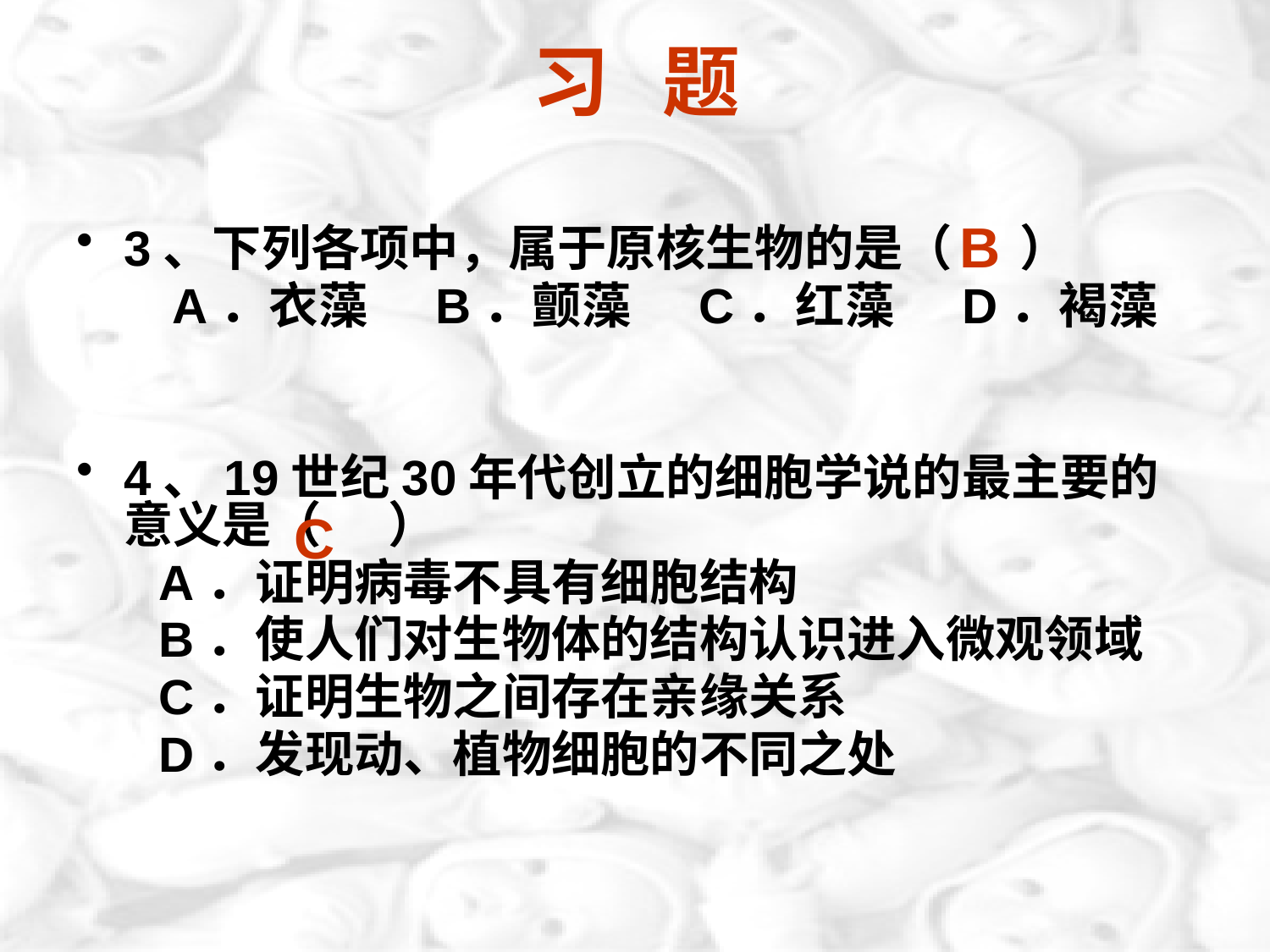

# 习   题
B
3、下列各项中，属于原核生物的是（      ）
       A．衣藻     B．颤藻     C．红藻     D．褐藻

4、19世纪30年代创立的细胞学说的最主要的意义是（      ）
      A．证明病毒不具有细胞结构
      B．使人们对生物体的结构认识进入微观领域
      C．证明生物之间存在亲缘关系
      D．发现动、植物细胞的不同之处

C